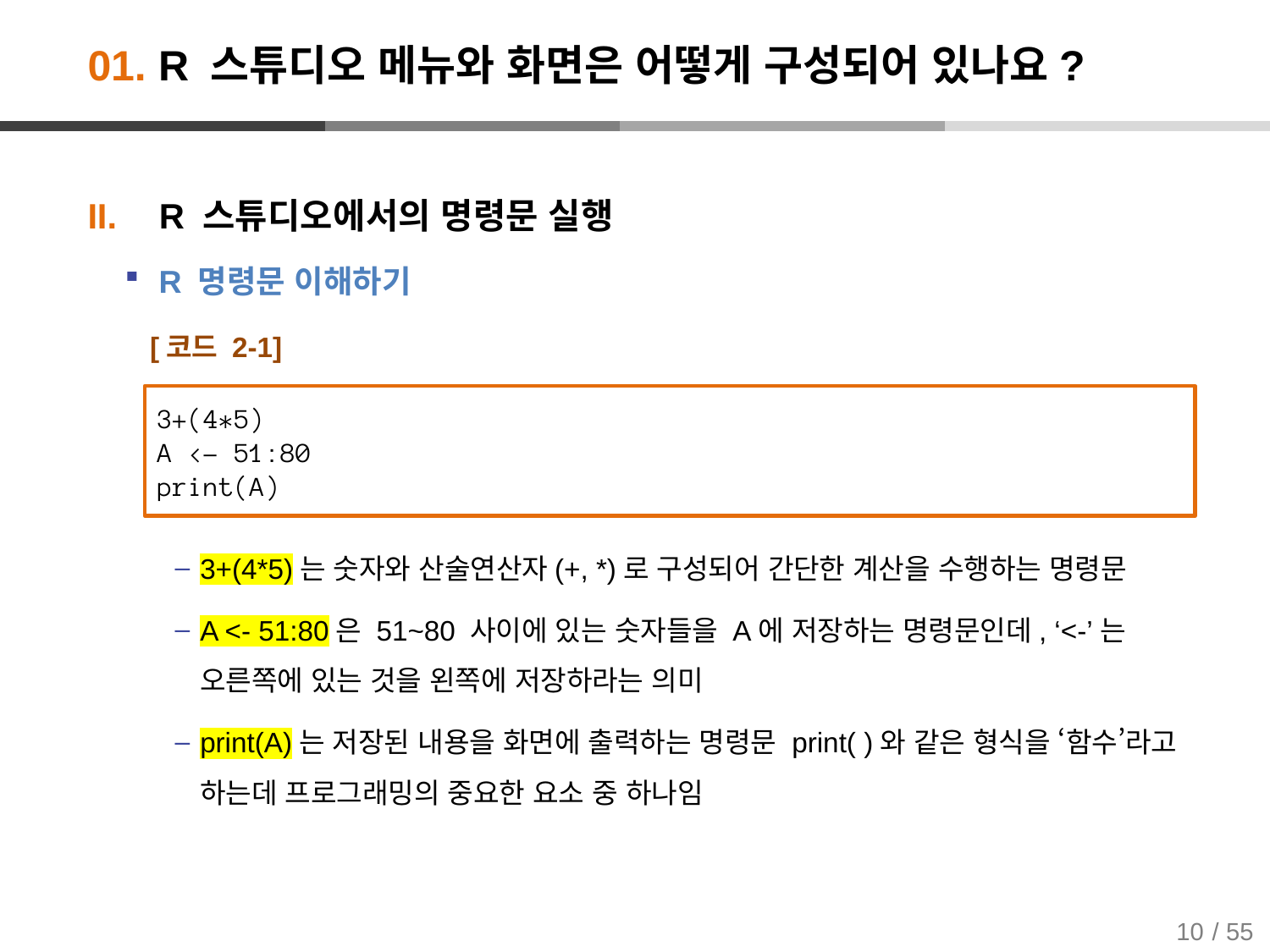

# 01. R 스튜디오 메뉴와 화면은 어떻게 구성되어 있나요?
R 스튜디오에서의 명령문 실행
 R 명령문 이해하기
[코드 2-1]

3+(4*5)는 숫자와 산술연산자(+, *)로 구성되어 간단한 계산을 수행하는 명령문
A <- 51:80은 51~80 사이에 있는 숫자들을 A에 저장하는 명령문인데, ‘<-’는 오른쪽에 있는 것을 왼쪽에 저장하라는 의미
print(A)는 저장된 내용을 화면에 출력하는 명령문 print( )와 같은 형식을 ‘함수’라고 하는데 프로그래밍의 중요한 요소 중 하나임

3+(4*5)
A <- 51:80
print(A)